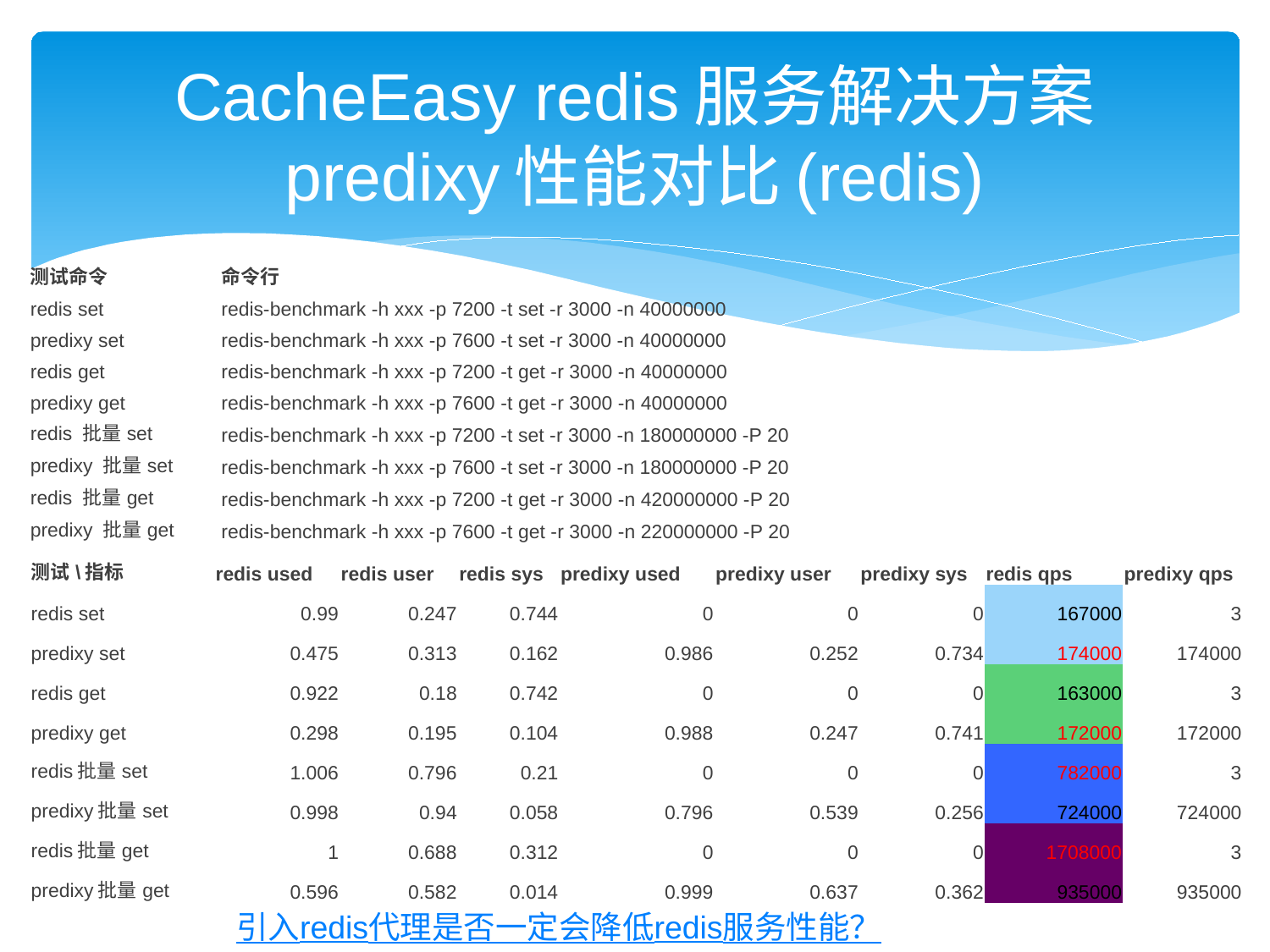

# CacheEasy redis服务解决方案 predixy性能对比(redis)
| 测试命令 | 命令行 |
| --- | --- |
| redis set | redis-benchmark -h xxx -p 7200 -t set -r 3000 -n 40000000 |
| predixy set | redis-benchmark -h xxx -p 7600 -t set -r 3000 -n 40000000 |
| redis get | redis-benchmark -h xxx -p 7200 -t get -r 3000 -n 40000000 |
| predixy get | redis-benchmark -h xxx -p 7600 -t get -r 3000 -n 40000000 |
| redis 批量set | redis-benchmark -h xxx -p 7200 -t set -r 3000 -n 180000000 -P 20 |
| predixy 批量set | redis-benchmark -h xxx -p 7600 -t set -r 3000 -n 180000000 -P 20 |
| redis 批量get | redis-benchmark -h xxx -p 7200 -t get -r 3000 -n 420000000 -P 20 |
| predixy 批量get | redis-benchmark -h xxx -p 7600 -t get -r 3000 -n 220000000 -P 20 |
| 测试\指标 | redis used | redis user | redis sys | predixy used | predixy user | predixy sys | redis qps | predixy qps |
| --- | --- | --- | --- | --- | --- | --- | --- | --- |
| redis set | 0.99 | 0.247 | 0.744 | 0 | 0 | 0 | 167000 | 3 |
| predixy set | 0.475 | 0.313 | 0.162 | 0.986 | 0.252 | 0.734 | 174000 | 174000 |
| redis get | 0.922 | 0.18 | 0.742 | 0 | 0 | 0 | 163000 | 3 |
| predixy get | 0.298 | 0.195 | 0.104 | 0.988 | 0.247 | 0.741 | 172000 | 172000 |
| redis批量set | 1.006 | 0.796 | 0.21 | 0 | 0 | 0 | 782000 | 3 |
| predixy批量set | 0.998 | 0.94 | 0.058 | 0.796 | 0.539 | 0.256 | 724000 | 724000 |
| redis批量get | 1 | 0.688 | 0.312 | 0 | 0 | 0 | 1708000 | 3 |
| predixy批量get | 0.596 | 0.582 | 0.014 | 0.999 | 0.637 | 0.362 | 935000 | 935000 |
引入redis代理是否一定会降低redis服务性能？